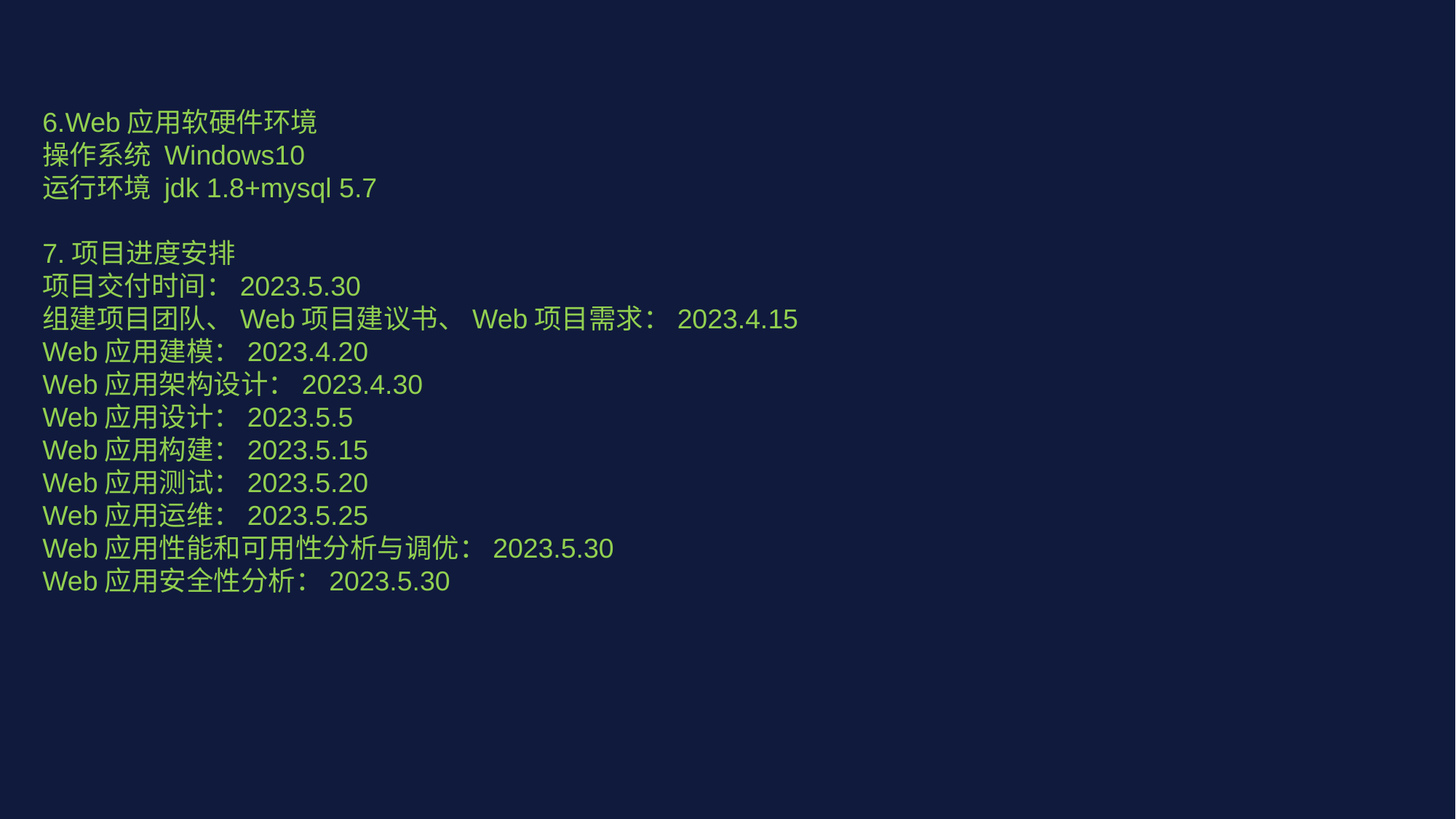

6.Web应用软硬件环境
操作系统 Windows10
运行环境 jdk 1.8+mysql 5.7

7.项目进度安排
项目交付时间：2023.5.30
组建项目团队、Web项目建议书、Web项目需求：2023.4.15
Web应用建模：2023.4.20
Web应用架构设计：2023.4.30
Web应用设计：2023.5.5
Web应用构建：2023.5.15
Web应用测试：2023.5.20
Web应用运维：2023.5.25
Web应用性能和可用性分析与调优：2023.5.30
Web应用安全性分析：2023.5.30